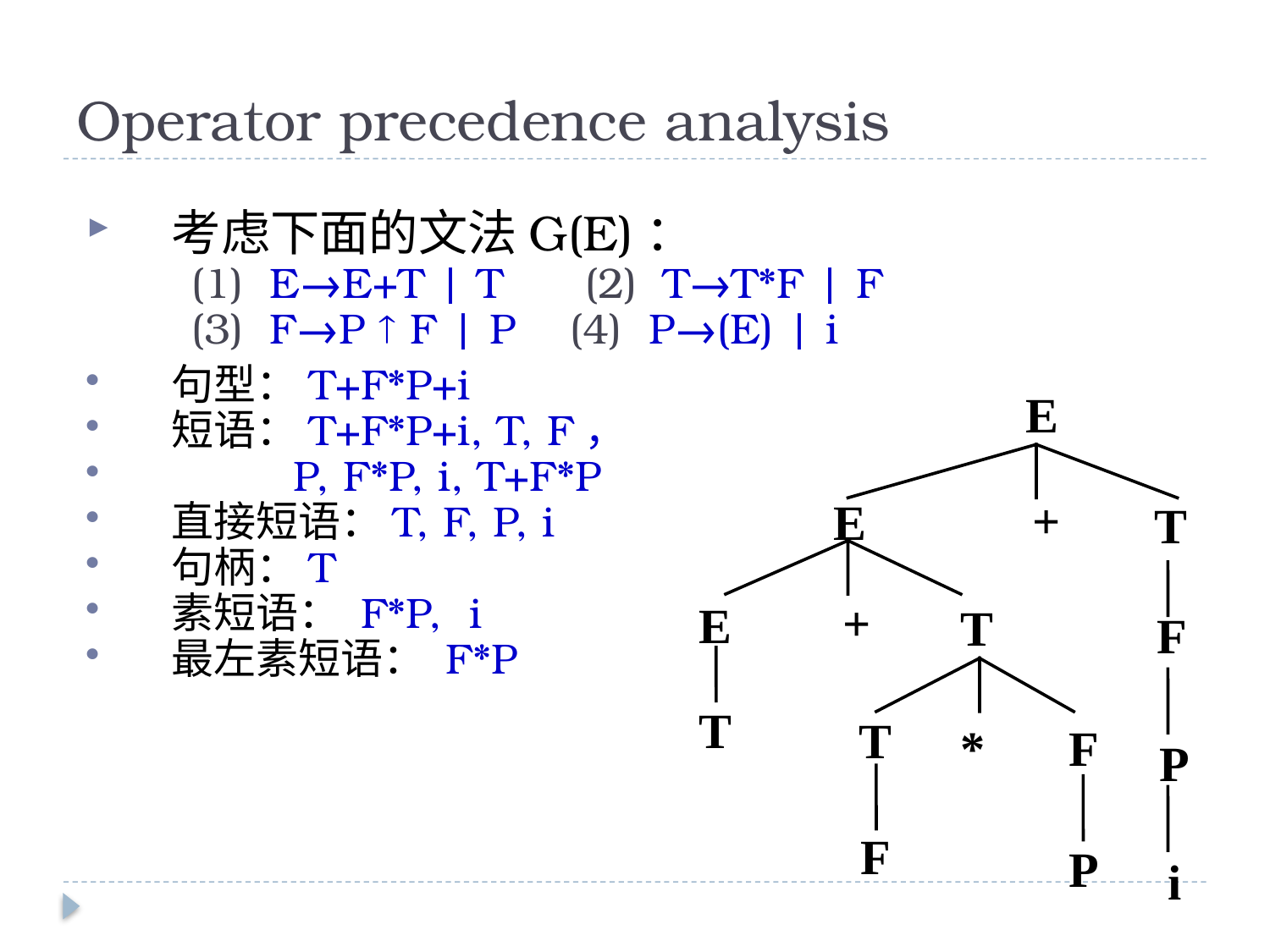

# Operator precedence analysis
考虑下面的文法G(E)：
   (1)  E→E+T | T      (2)  T→T*F | F
   (3)  F→P ↑ F | P    (4)  P→(E) | i
句型：T+F*P+i
短语：T+F*P+i, T, F，
         P, F*P, i, T+F*P
直接短语：T, F, P, i
句柄：T
素短语： F*P,  i
最左素短语： F*P
E

+
E
T

+
E
T
F

T
T
*
F
P

F
P
i
49